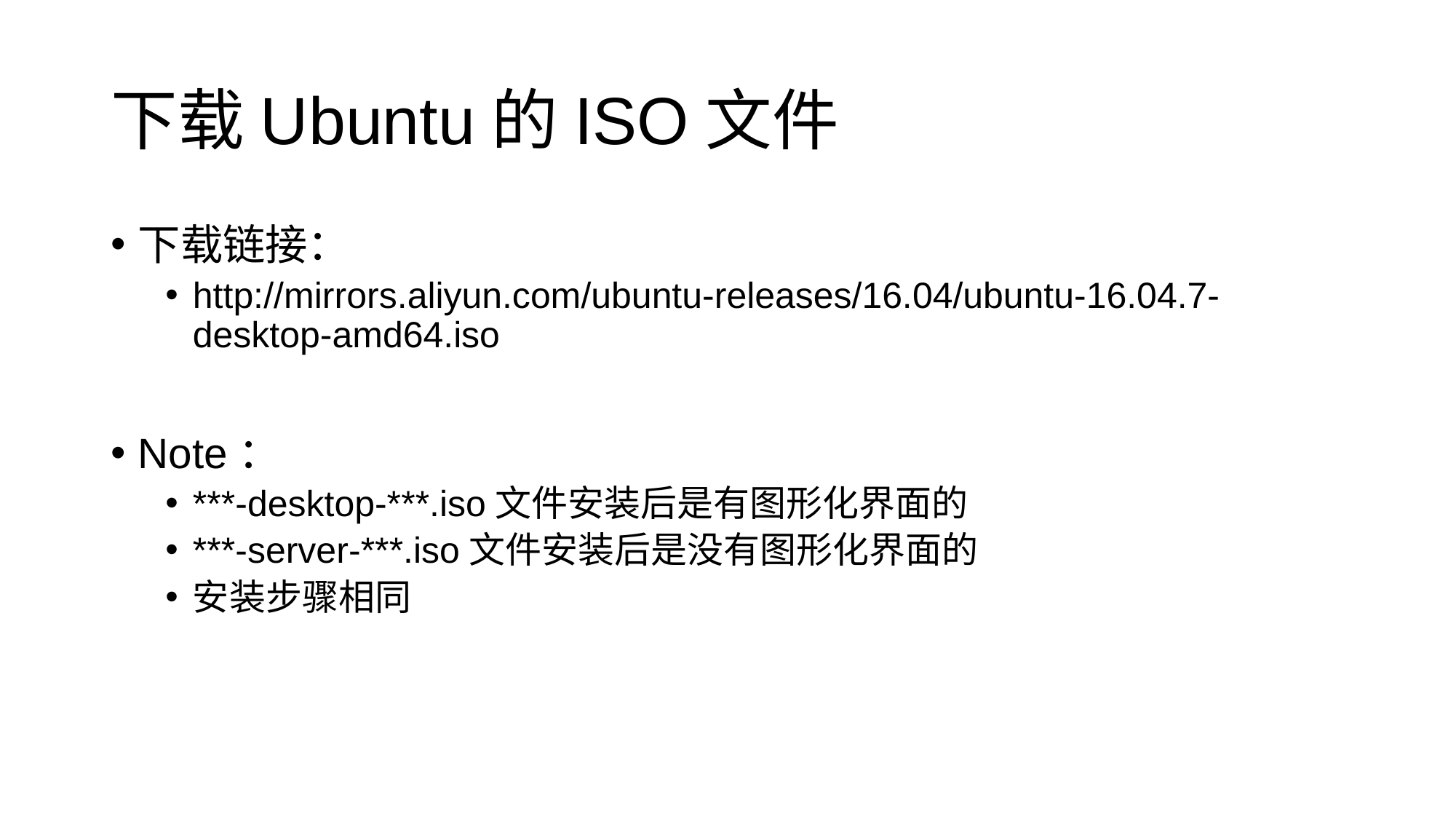

# 下载Ubuntu的ISO文件
下载链接：
http://mirrors.aliyun.com/ubuntu-releases/16.04/ubuntu-16.04.7-desktop-amd64.iso

Note：
***-desktop-***.iso文件安装后是有图形化界面的
***-server-***.iso文件安装后是没有图形化界面的
安装步骤相同